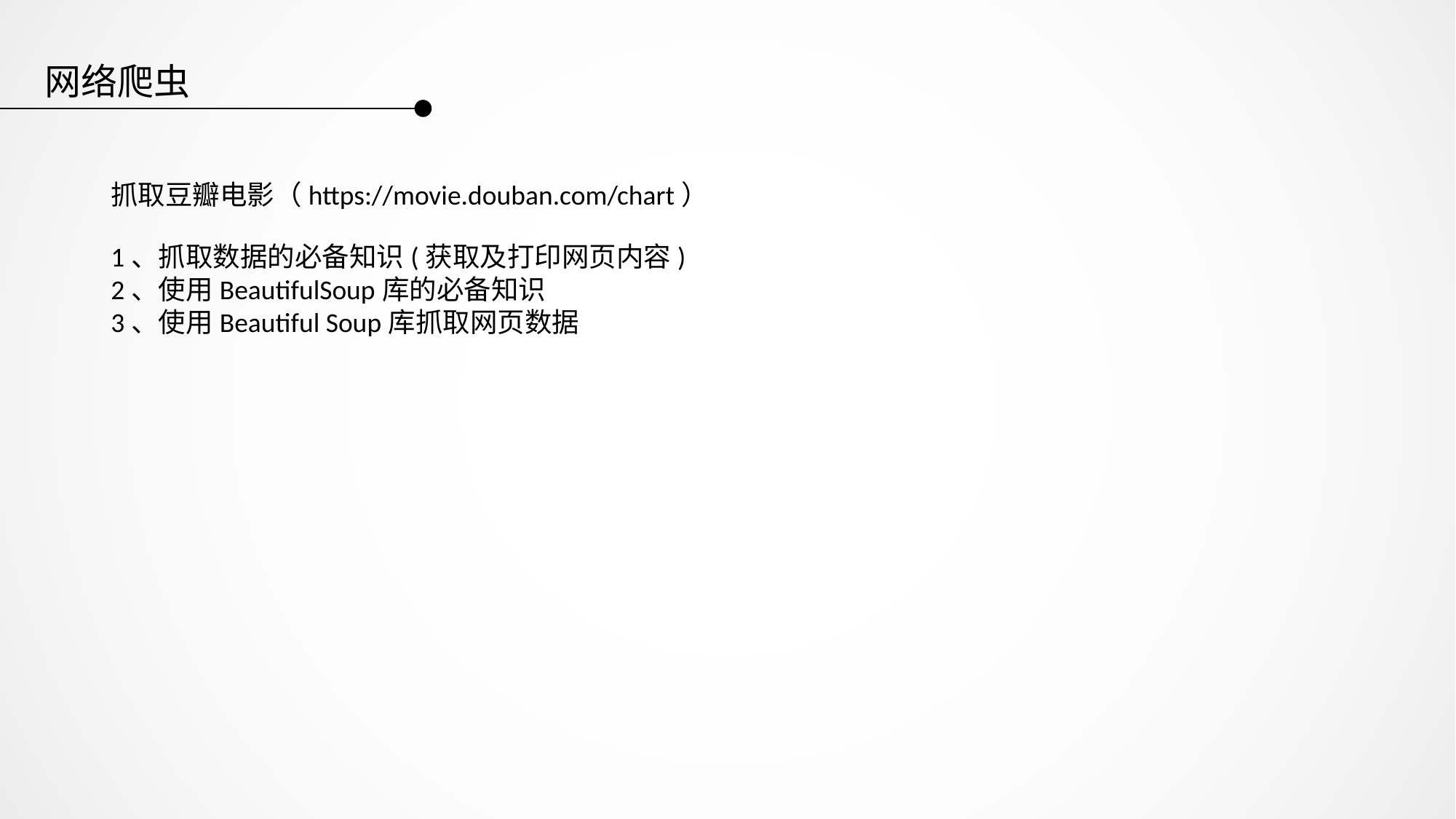

网络爬虫

抓取豆瓣电影（https://movie.douban.com/chart）

1、抓取数据的必备知识(获取及打印网页内容)
2、使用BeautifulSoup库的必备知识
3、使用Beautiful Soup库抓取网页数据